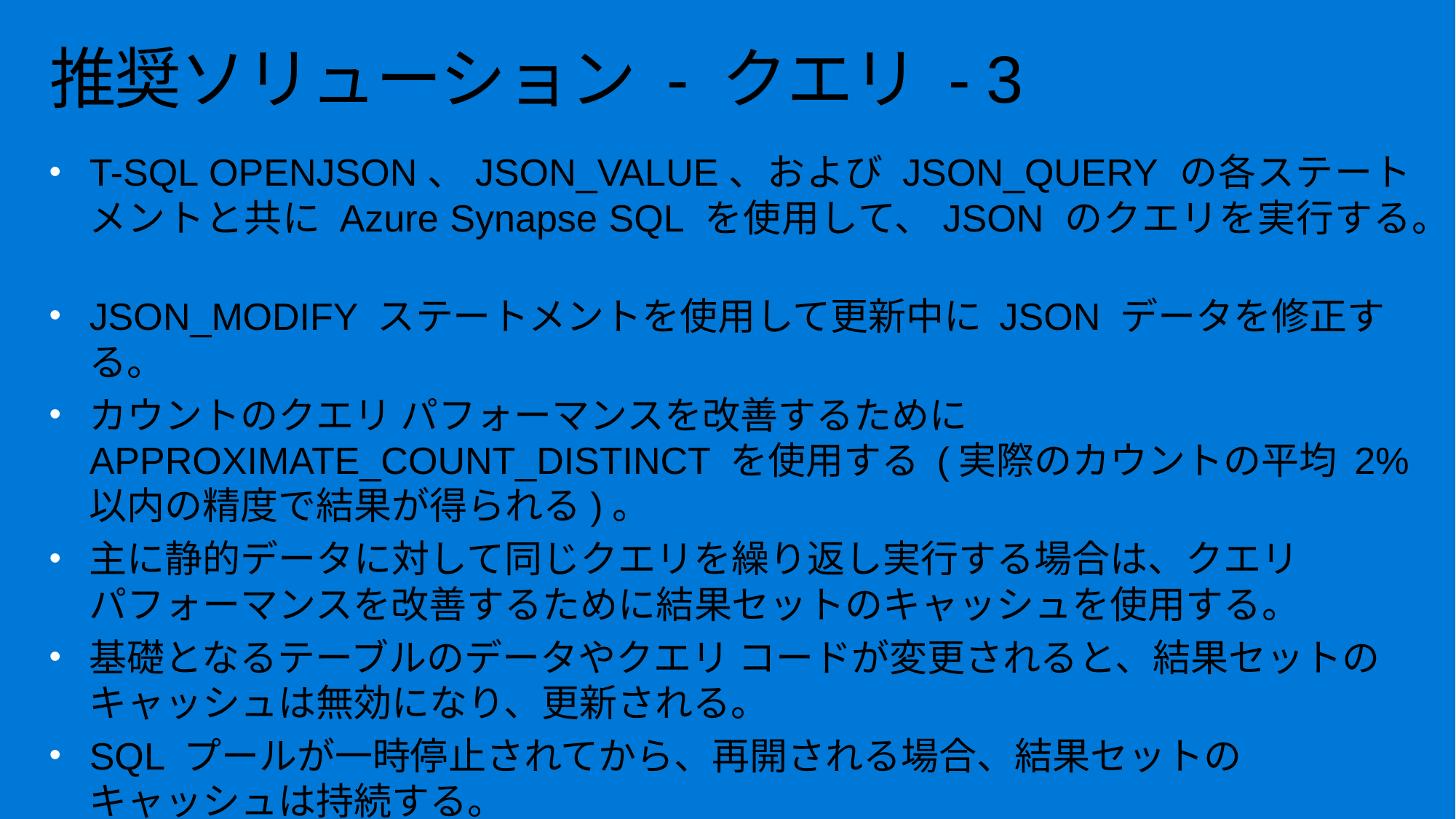

# 推奨ソリューション - クエリ - 3
T-SQL OPENJSON、JSON_VALUE、および JSON_QUERY の各ステート
メントと共に Azure Synapse SQL を使用して、JSON のクエリを実行する。
JSON_MODIFY ステートメントを使用して更新中に JSON データを修正する。
カウントのクエリ パフォーマンスを改善するために APPROXIMATE_COUNT_DISTINCT を使用する (実際のカウントの平均 2% 以内の精度で結果が得られる)。
主に静的データに対して同じクエリを繰り返し実行する場合は、クエリ
パフォーマンスを改善するために結果セットのキャッシュを使用する。
基礎となるテーブルのデータやクエリ コードが変更されると、結果セットのキャッシュは無効になり、更新される。
SQL プールが一時停止されてから、再開される場合、結果セットの
キャッシュは持続する。